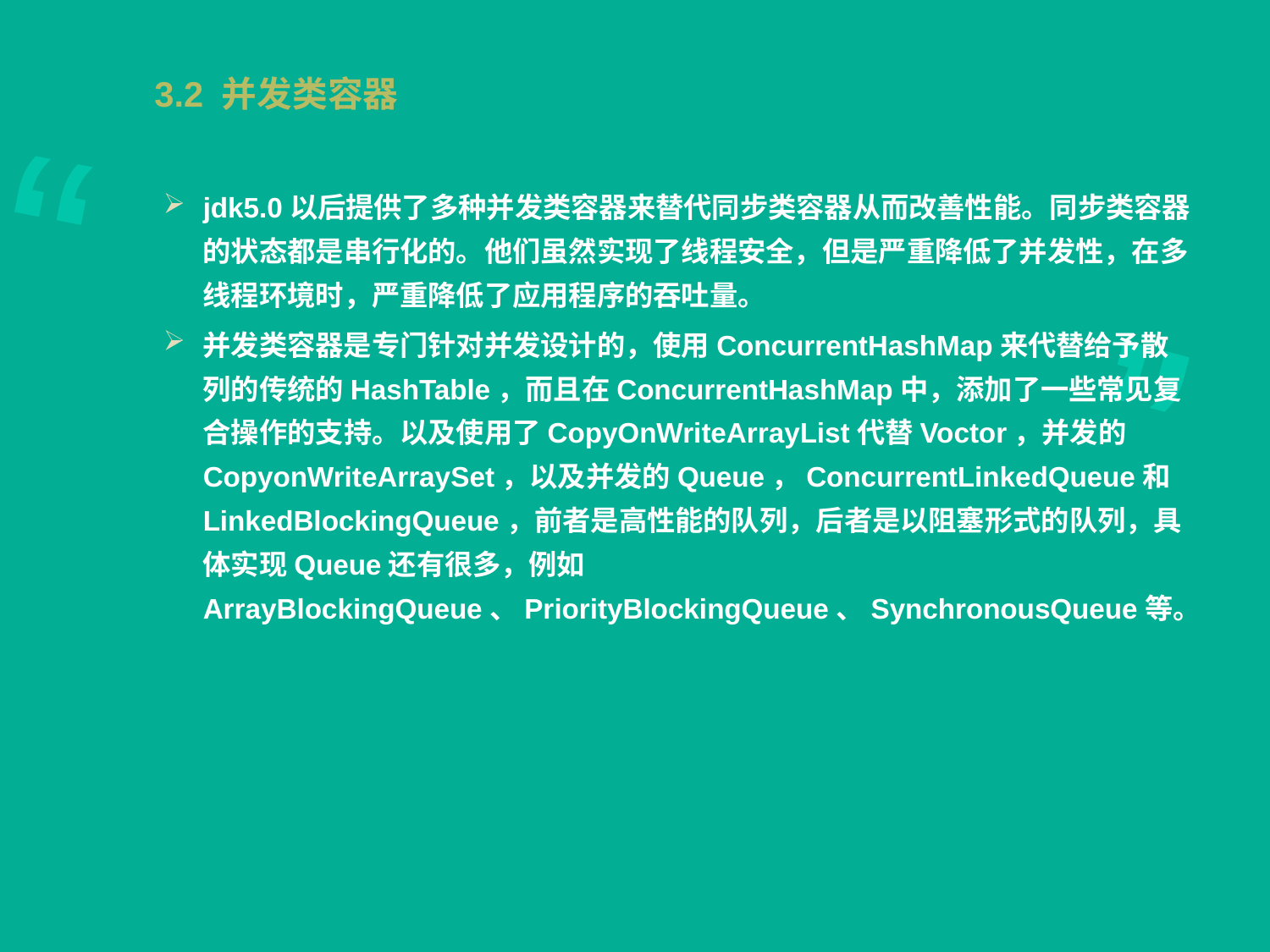

# 3.2 并发类容器
jdk5.0以后提供了多种并发类容器来替代同步类容器从而改善性能。同步类容器的状态都是串行化的。他们虽然实现了线程安全，但是严重降低了并发性，在多线程环境时，严重降低了应用程序的吞吐量。
并发类容器是专门针对并发设计的，使用ConcurrentHashMap来代替给予散列的传统的HashTable，而且在ConcurrentHashMap中，添加了一些常见复合操作的支持。以及使用了CopyOnWriteArrayList代替Voctor，并发的CopyonWriteArraySet，以及并发的Queue，ConcurrentLinkedQueue和LinkedBlockingQueue，前者是高性能的队列，后者是以阻塞形式的队列，具体实现Queue还有很多，例如ArrayBlockingQueue、PriorityBlockingQueue、SynchronousQueue等。